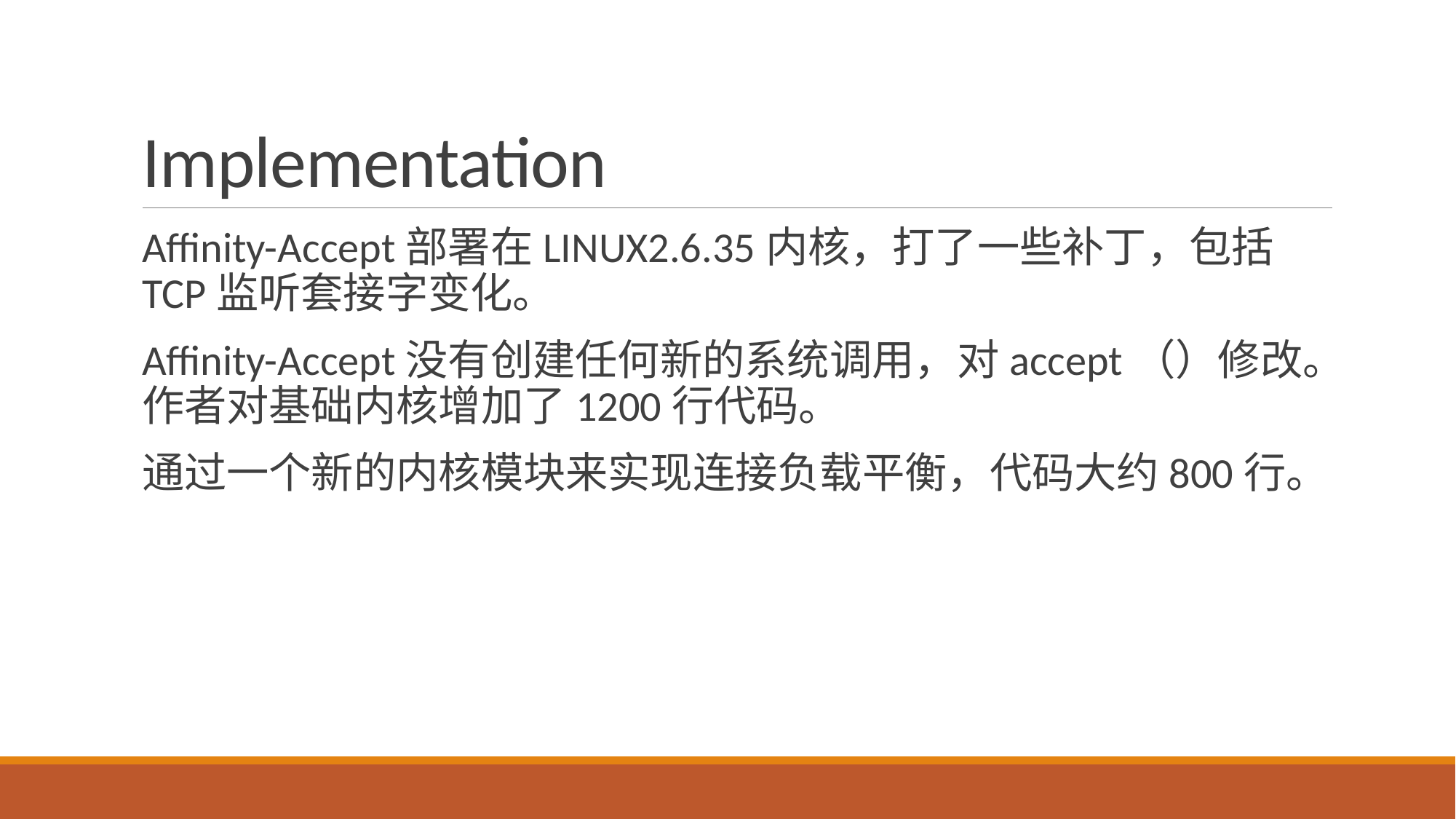

# Implementation
Affinity-Accept部署在LINUX2.6.35内核，打了一些补丁，包括TCP监听套接字变化。
Affinity-Accept没有创建任何新的系统调用，对accept（）修改。作者对基础内核增加了1200行代码。
通过一个新的内核模块来实现连接负载平衡，代码大约800行。